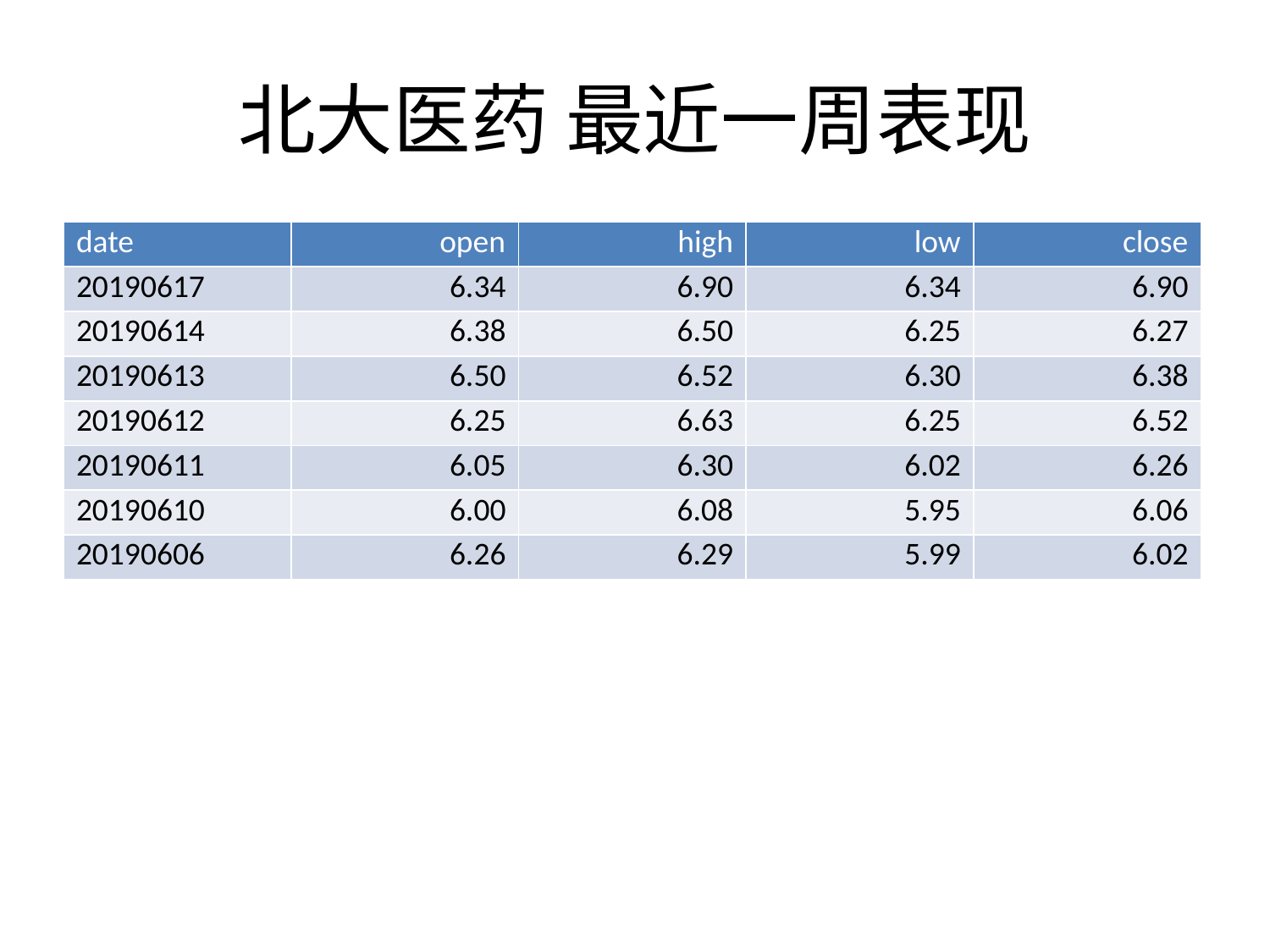

# 北大医药 最近一周表现
| date | open | high | low | close |
| --- | --- | --- | --- | --- |
| 20190617 | 6.34 | 6.90 | 6.34 | 6.90 |
| 20190614 | 6.38 | 6.50 | 6.25 | 6.27 |
| 20190613 | 6.50 | 6.52 | 6.30 | 6.38 |
| 20190612 | 6.25 | 6.63 | 6.25 | 6.52 |
| 20190611 | 6.05 | 6.30 | 6.02 | 6.26 |
| 20190610 | 6.00 | 6.08 | 5.95 | 6.06 |
| 20190606 | 6.26 | 6.29 | 5.99 | 6.02 |